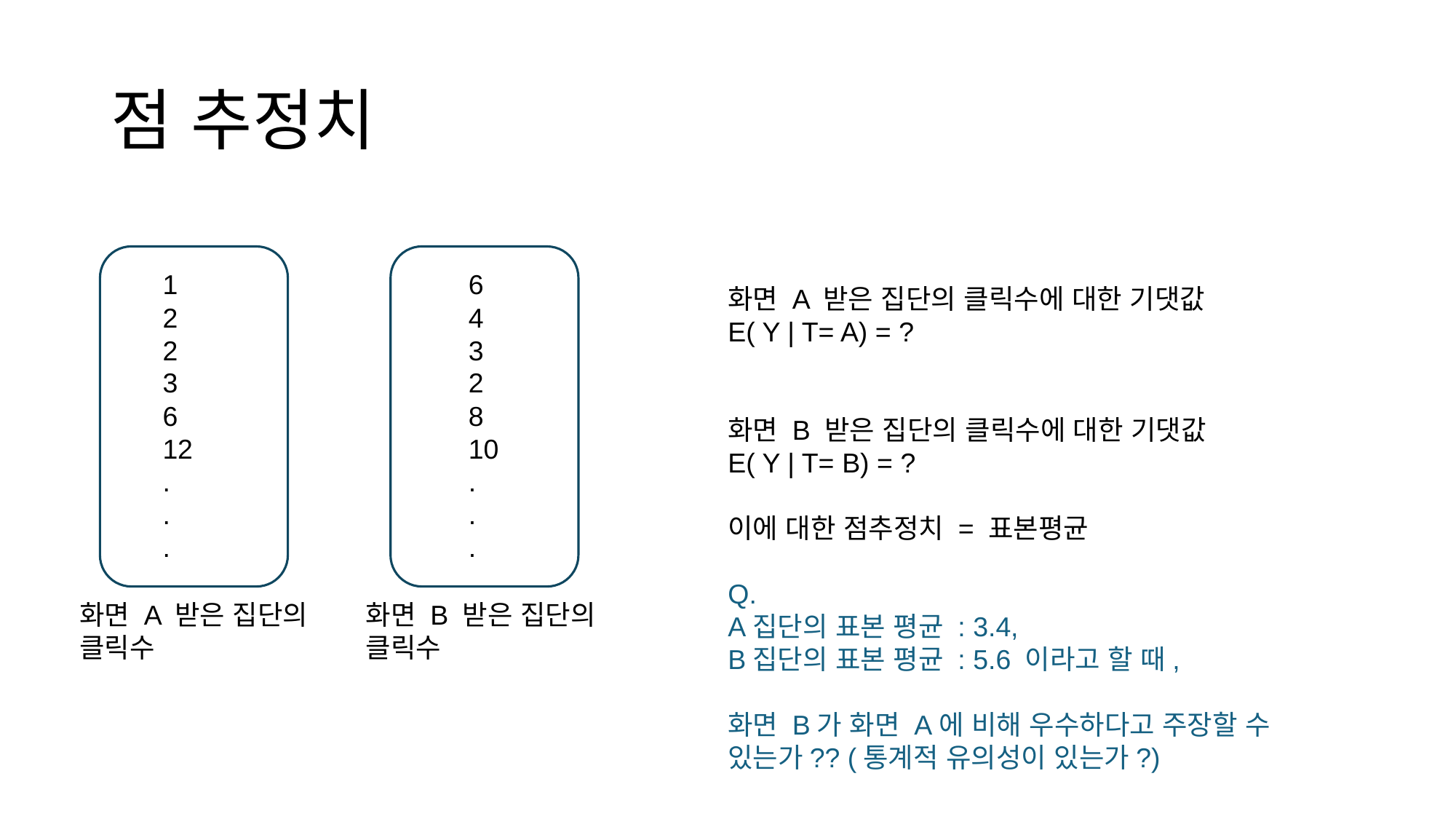

# 점 추정치

1
2
2
3
6
12
.
.
.

6
4
3
2
8
10
.
.
.

화면 A 받은 집단의 클릭수에 대한 기댓값
E( Y | T= A) = ?

화면 B 받은 집단의 클릭수에 대한 기댓값
E( Y | T= B) = ?

이에 대한 점추정치 = 표본평균

Q.
A집단의 표본 평균 : 3.4,
B집단의 표본 평균 : 5.6 이라고 할 때,

화면 B가 화면 A에 비해 우수하다고 주장할 수 있는가?? (통계적 유의성이 있는가?)
A안
화면 A 받은 집단의
클릭수
화면 B 받은 집단의
클릭수